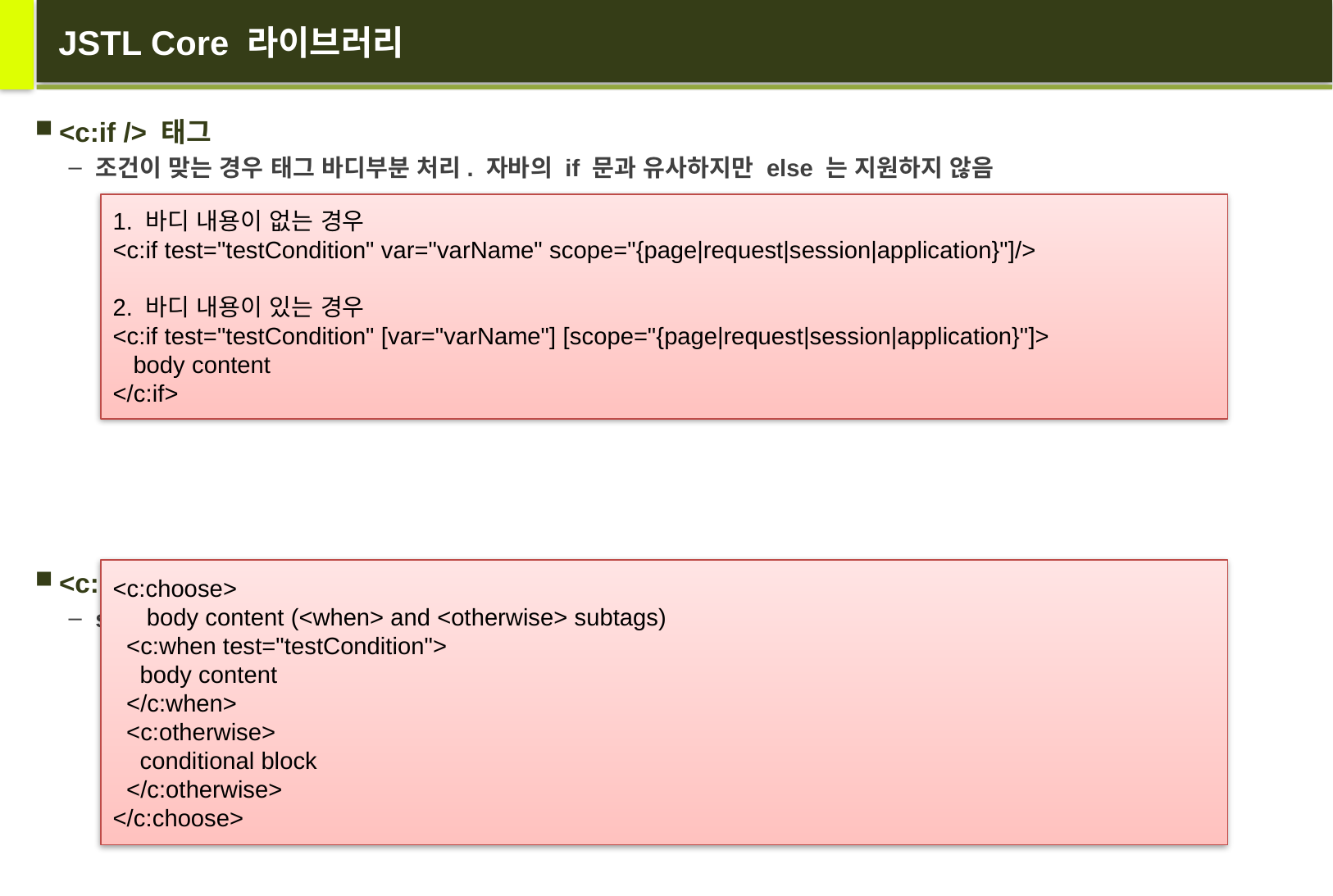

# JSTL Core 라이브러리
<c:if /> 태그
조건이 맞는 경우 태그 바디부분 처리. 자바의 if 문과 유사하지만 else 는 지원하지 않음

<c:choose />, <c:when />, <c:otherwise /> 태그
switch 문과 유사한 기능. 하나의 choose 태그에는 여러 개의 when 태그가 존재
1. 바디 내용이 없는 경우
<c:if test="testCondition" var="varName" scope="{page|request|session|application}"]/>

2. 바디 내용이 있는 경우
<c:if test="testCondition" [var="varName"] [scope="{page|request|session|application}"]>
   body content
</c:if>
<c:choose>
     body content (<when> and <otherwise> subtags)
  <c:when test="testCondition">
    body content
  </c:when>
  <c:otherwise>
    conditional block
  </c:otherwise>
</c:choose>